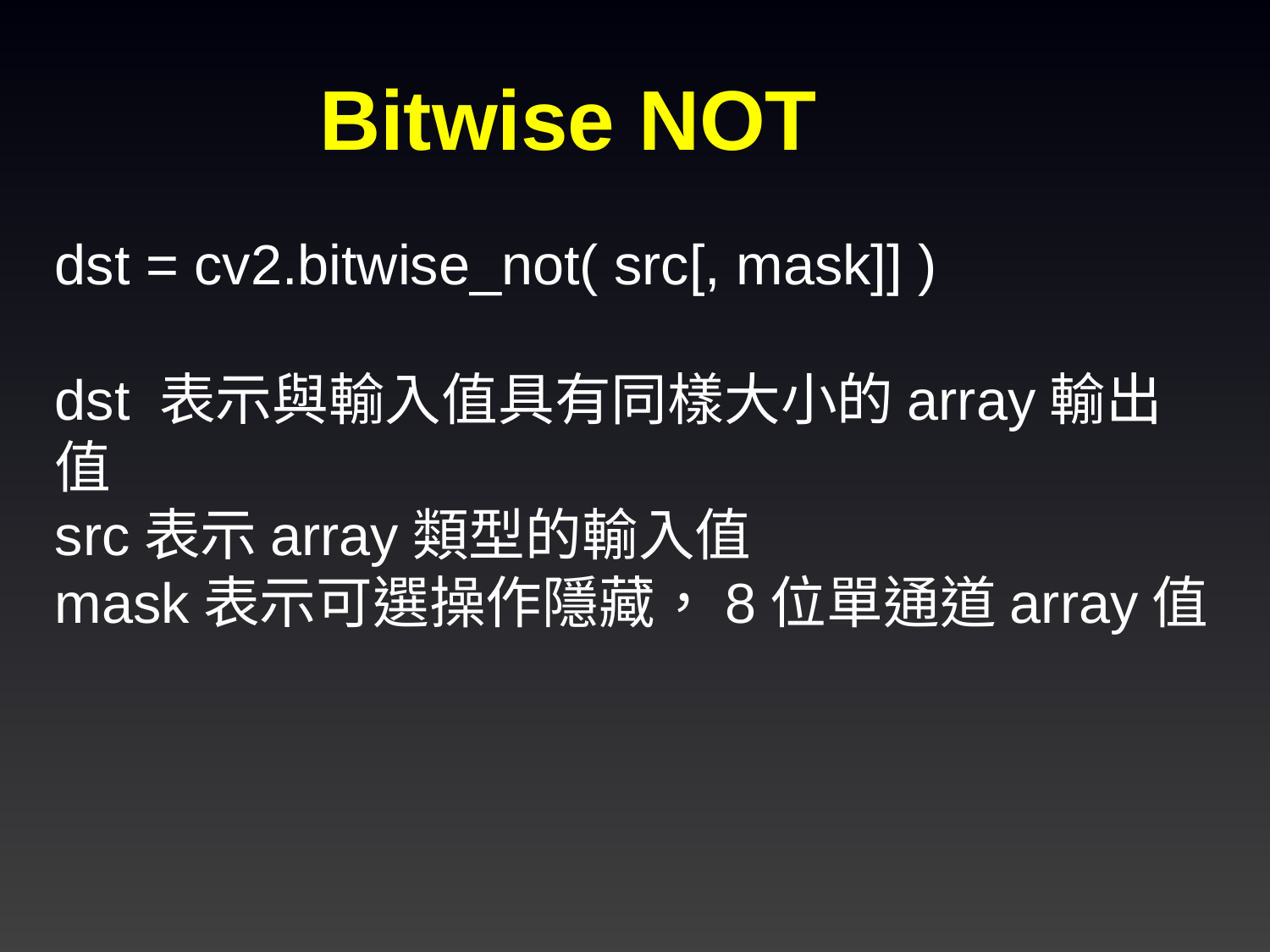

Bitwise NOT
dst = cv2.bitwise_not( src[, mask]] )

dst 表示與輸入值具有同樣大小的array輸出值
src表示array類型的輸入值
mask表示可選操作隱藏，8位單通道array值